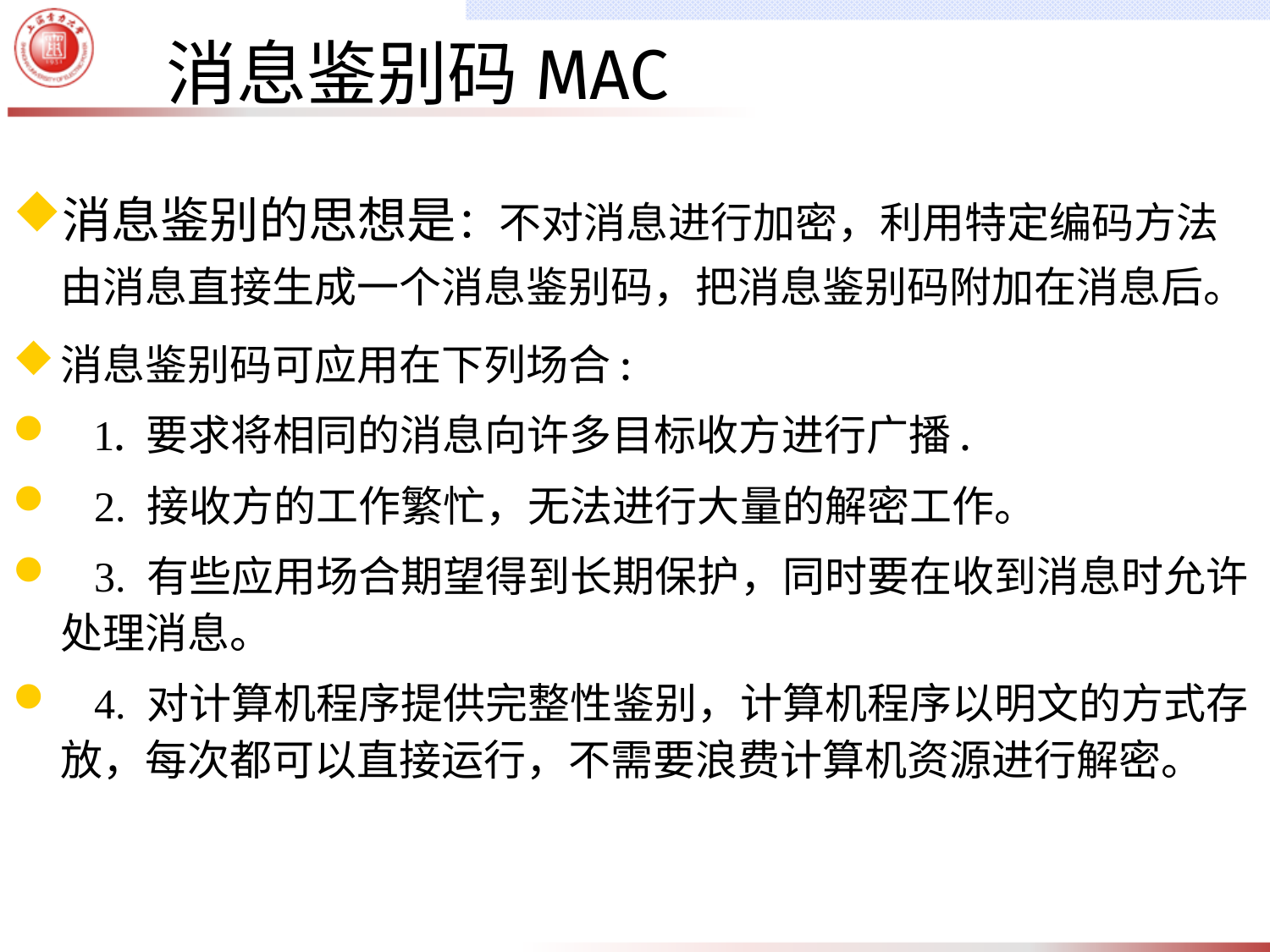

消息鉴别码MAC
消息鉴别的思想是：不对消息进行加密，利用特定编码方法由消息直接生成一个消息鉴别码，把消息鉴别码附加在消息后。
消息鉴别码可应用在下列场合:
   1. 要求将相同的消息向许多目标收方进行广播.
   2. 接收方的工作繁忙，无法进行大量的解密工作。
   3. 有些应用场合期望得到长期保护，同时要在收到消息时允许处理消息。
   4. 对计算机程序提供完整性鉴别，计算机程序以明文的方式存放，每次都可以直接运行，不需要浪费计算机资源进行解密。